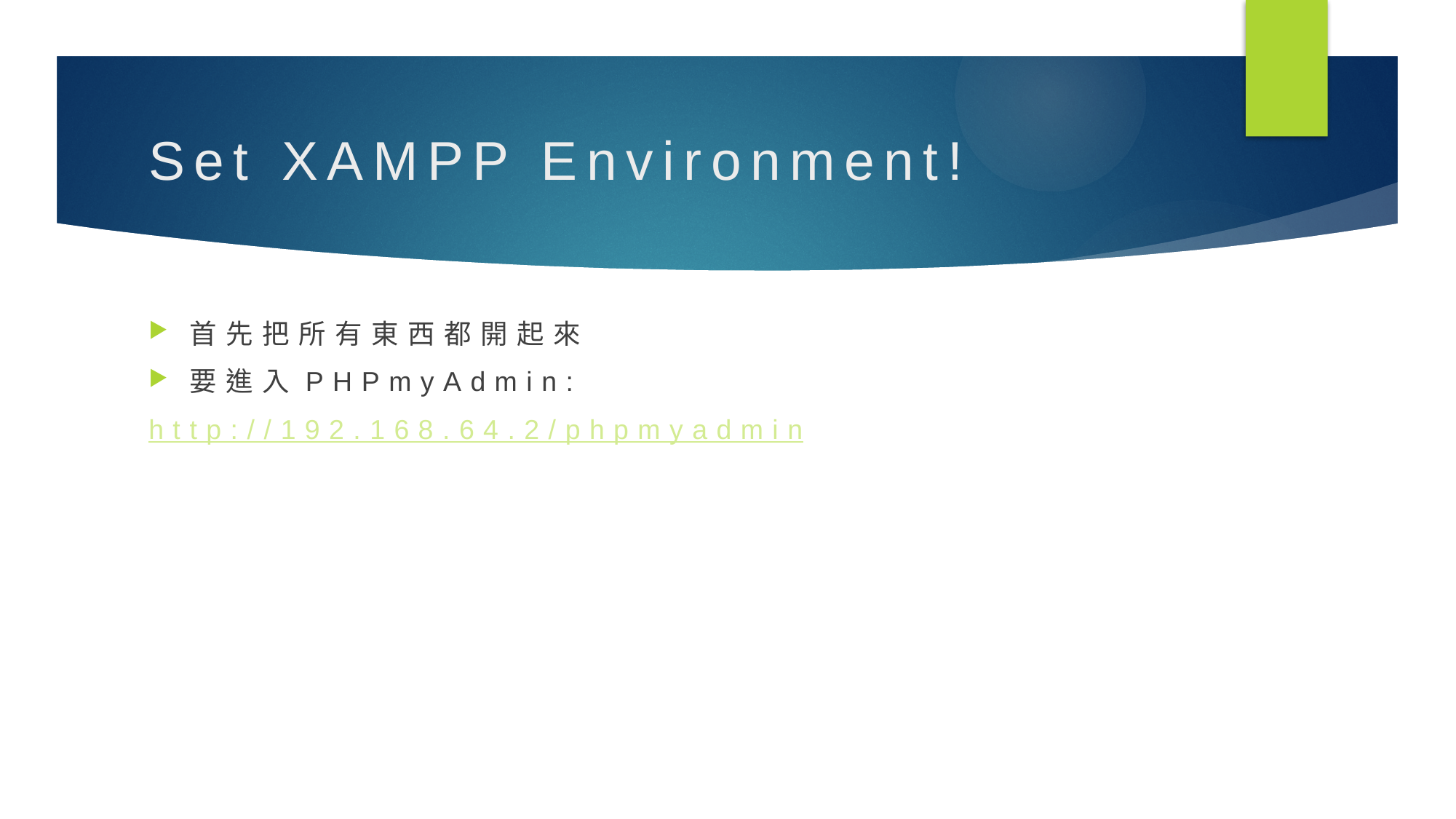

# Set XAMPP Environment!
首先把所有東西都開起來
要進入PHPmyAdmin:
http://192.168.64.2/phpmyadmin